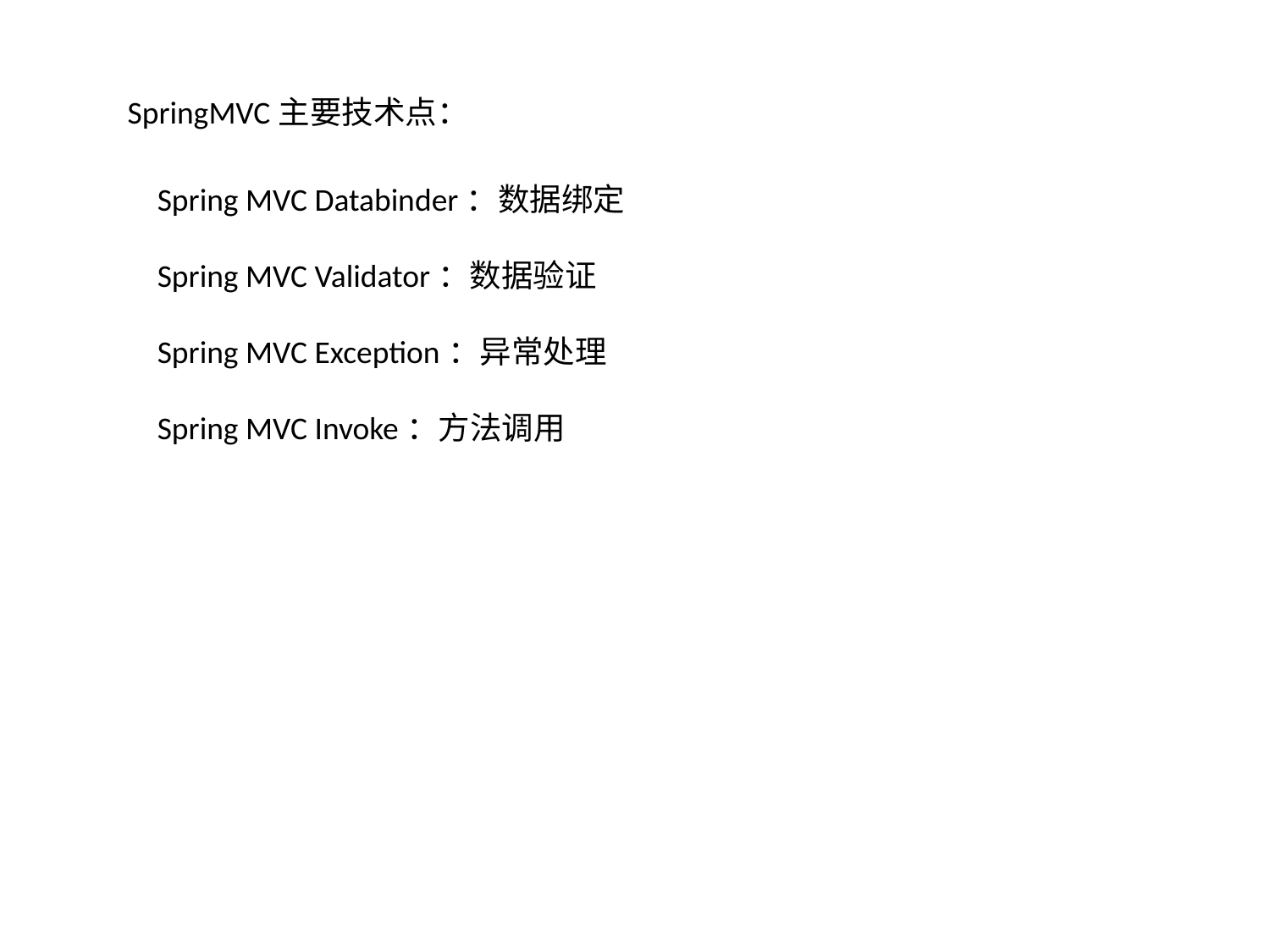

SpringMVC主要技术点：
Spring MVC Databinder：数据绑定

Spring MVC Validator：数据验证

Spring MVC Exception：异常处理

Spring MVC Invoke：方法调用